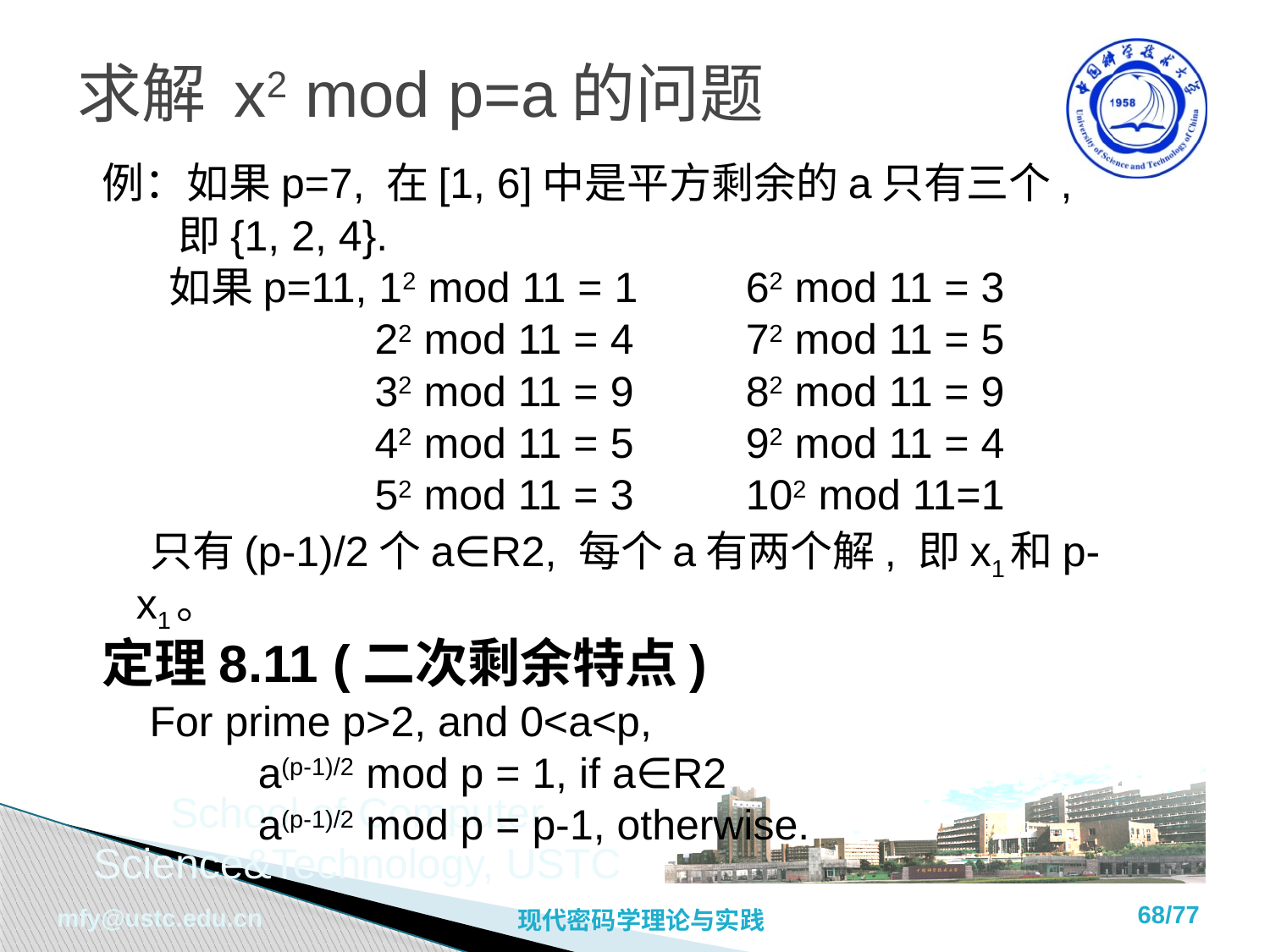

# 求解 x2 mod p=a的问题
例：如果p=7, 在[1, 6]中是平方剩余的a只有三个,
       即{1, 2, 4}.
      如果p=11, 12 mod 11 = 1   	62 mod 11 = 3
                       22 mod 11 = 4   	72 mod 11 = 5
                       32 mod 11 = 9   	82 mod 11 = 9
                       42 mod 11 = 5   	92 mod 11 = 4
                       52 mod 11 = 3   	102 mod 11=1
    只有(p-1)/2个a∈R2, 每个a有两个解, 即x1和p-x1。
定理8.11 (二次剩余特点)
    For prime p>2, and 0<a<p,
    	a(p-1)/2 mod p = 1, if a∈R2
    	a(p-1)/2 mod p = p-1, otherwise.